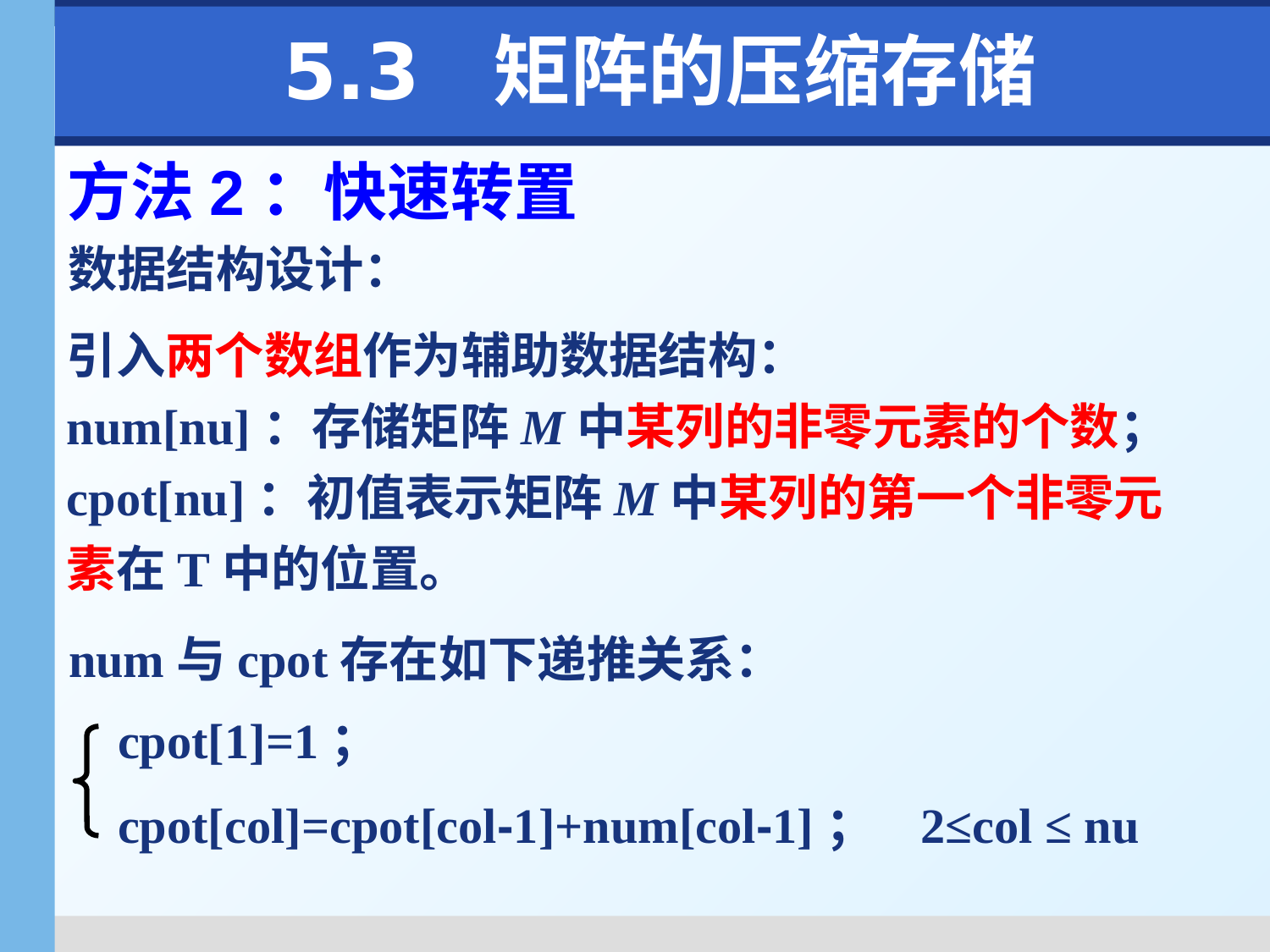

5.3  矩阵的压缩存储
方法2：快速转置
数据结构设计：
引入两个数组作为辅助数据结构：
num[nu]：存储矩阵M中某列的非零元素的个数；
cpot[nu]：初值表示矩阵M中某列的第一个非零元素在T中的位置。
num与cpot存在如下递推关系：
cpot[1]=1；
cpot[col]=cpot[col-1]+num[col-1]；   2≤col ≤ nu